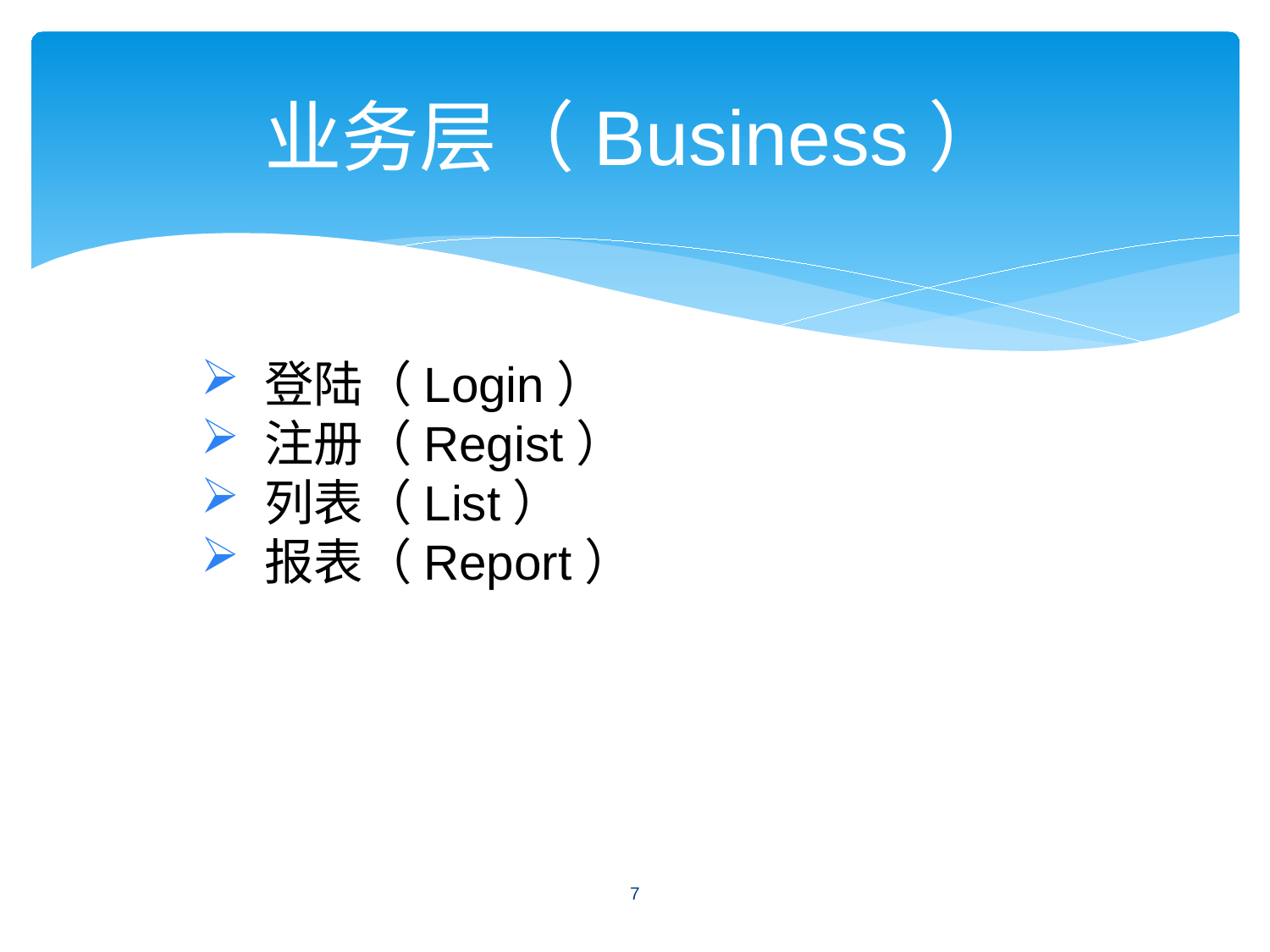

# 业务层（Business）
登陆（Login）
注册（Regist）
列表（List）
报表（Report）

7